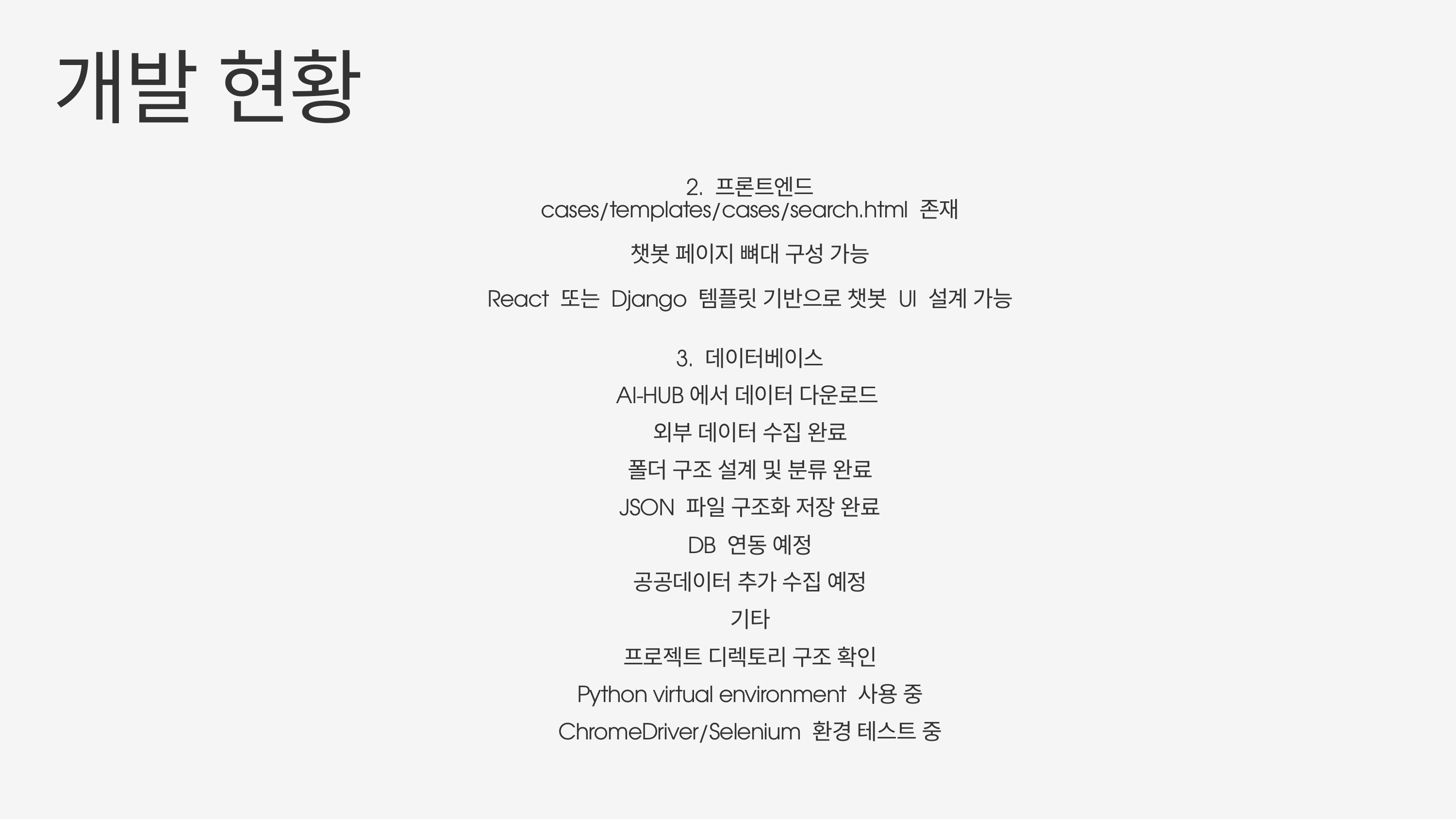

개발 현황

2. 프론트엔드
cases/templates/cases/search.html 존재

챗봇 페이지 뼈대 구성 가능

React 또는 Django 템플릿 기반으로 챗봇 UI 설계 가능

3. 데이터베이스
AI-HUB에서 데이터 다운로드
외부 데이터 수집 완료
폴더 구조 설계 및 분류 완료
JSON 파일 구조화 저장 완료
DB 연동 예정
공공데이터 추가 수집 예정
기타
프로젝트 디렉토리 구조 확인
Python virtual environment 사용 중
ChromeDriver/Selenium 환경 테스트 중